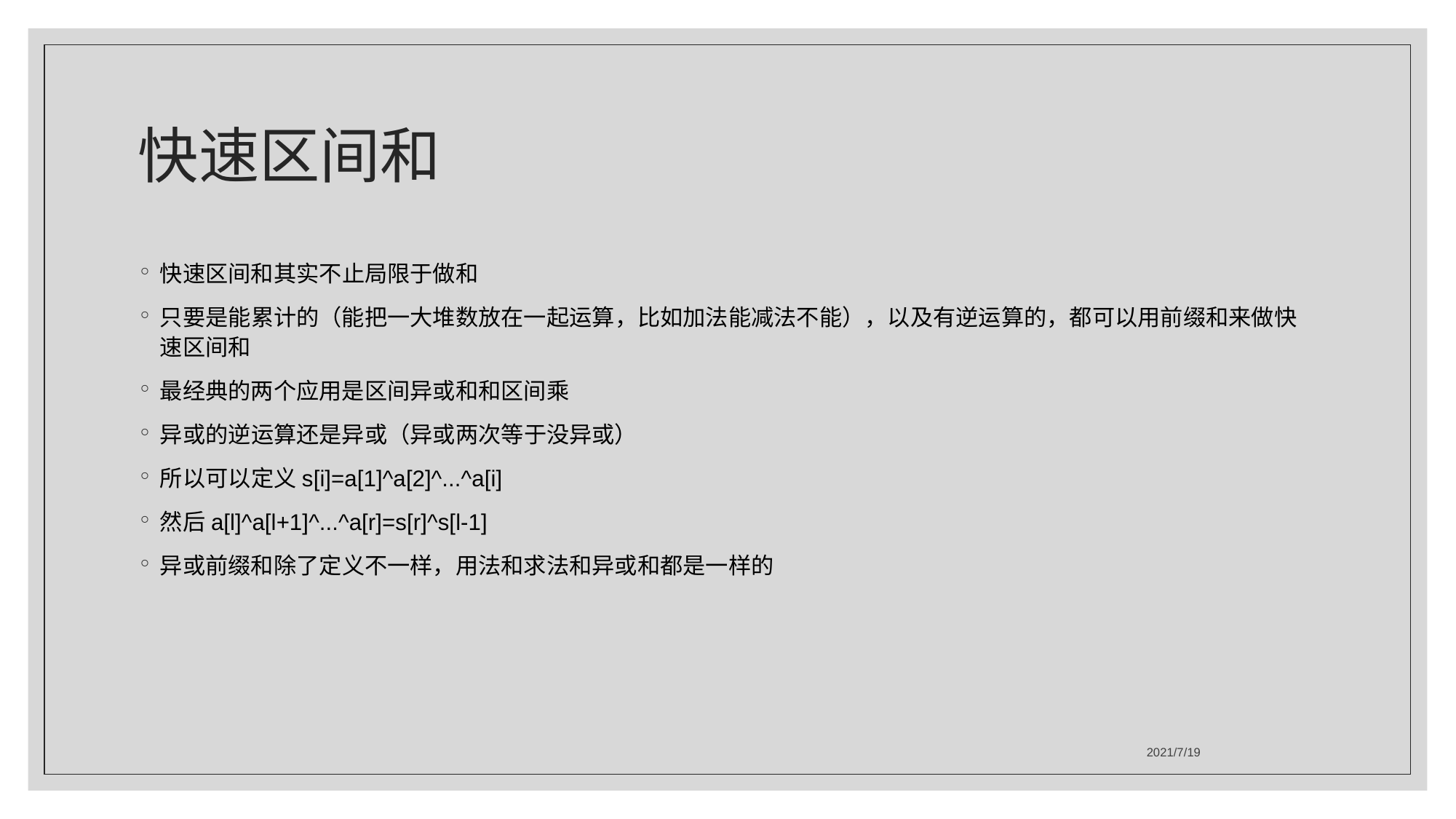

# 快速区间和
快速区间和其实不止局限于做和
只要是能累计的（能把一大堆数放在一起运算，比如加法能减法不能），以及有逆运算的，都可以用前缀和来做快速区间和
最经典的两个应用是区间异或和和区间乘
异或的逆运算还是异或（异或两次等于没异或）
所以可以定义s[i]=a[1]^a[2]^...^a[i]
然后a[l]^a[l+1]^...^a[r]=s[r]^s[l-1]
异或前缀和除了定义不一样，用法和求法和异或和都是一样的
2021/7/19